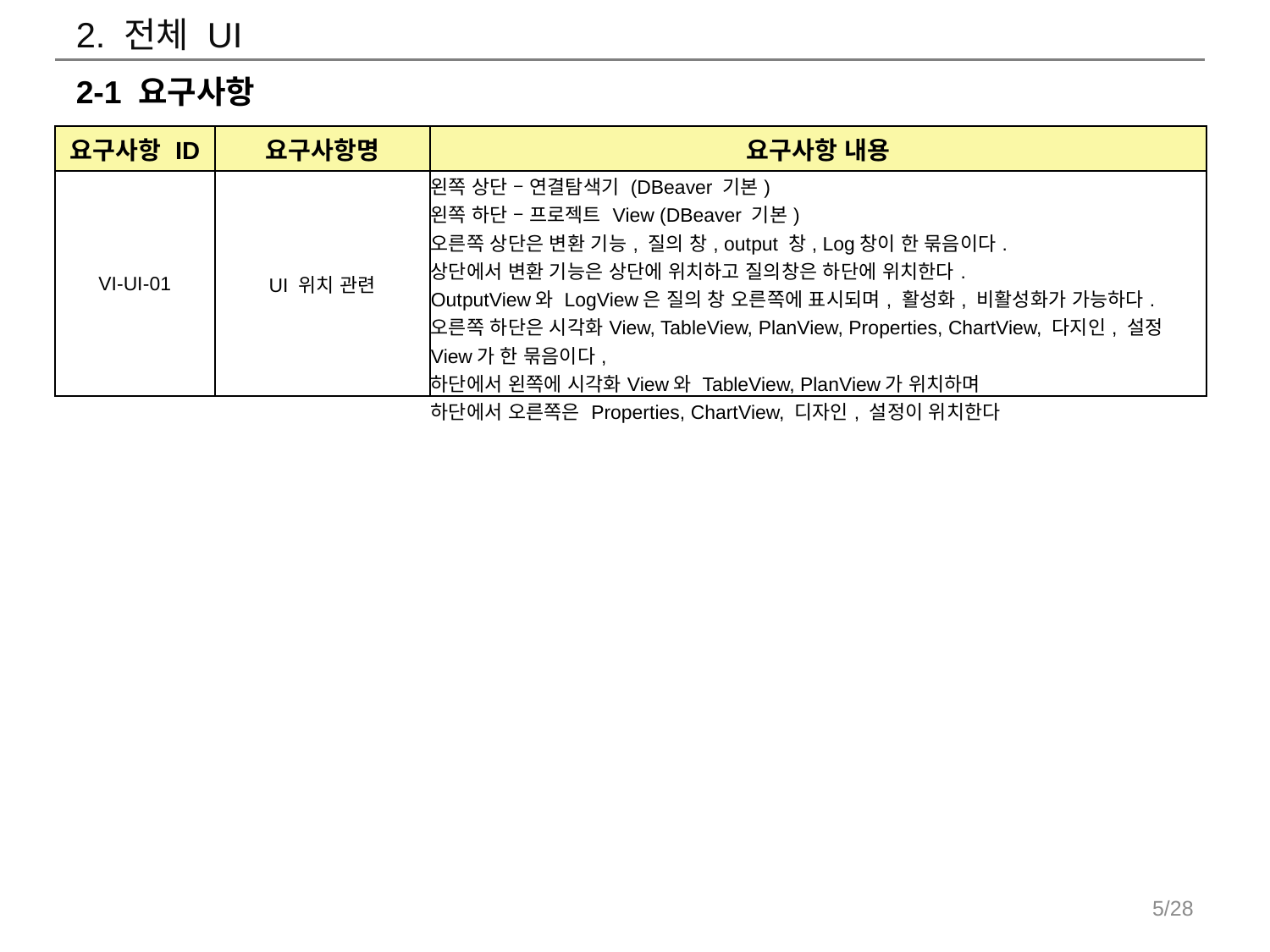

# 2. 전체 UI
2-1 요구사항
| 요구사항 ID | 요구사항명 | 요구사항 내용 |
| --- | --- | --- |
| VI-UI-01 | UI 위치 관련 | 왼쪽 상단 – 연결탐색기 (DBeaver 기본) 왼쪽 하단 – 프로젝트 View (DBeaver 기본) 오른쪽 상단은 변환 기능, 질의 창, output 창, Log창이 한 묶음이다. 상단에서 변환 기능은 상단에 위치하고 질의창은 하단에 위치한다. OutputView와 LogView은 질의 창 오른쪽에 표시되며, 활성화, 비활성화가 가능하다. 오른쪽 하단은 시각화View, TableView, PlanView, Properties, ChartView, 다지인, 설정 View가 한 묶음이다, 하단에서 왼쪽에 시각화View와 TableView, PlanView가 위치하며 하단에서 오른쪽은 Properties, ChartView, 디자인, 설정이 위치한다 |
5/28